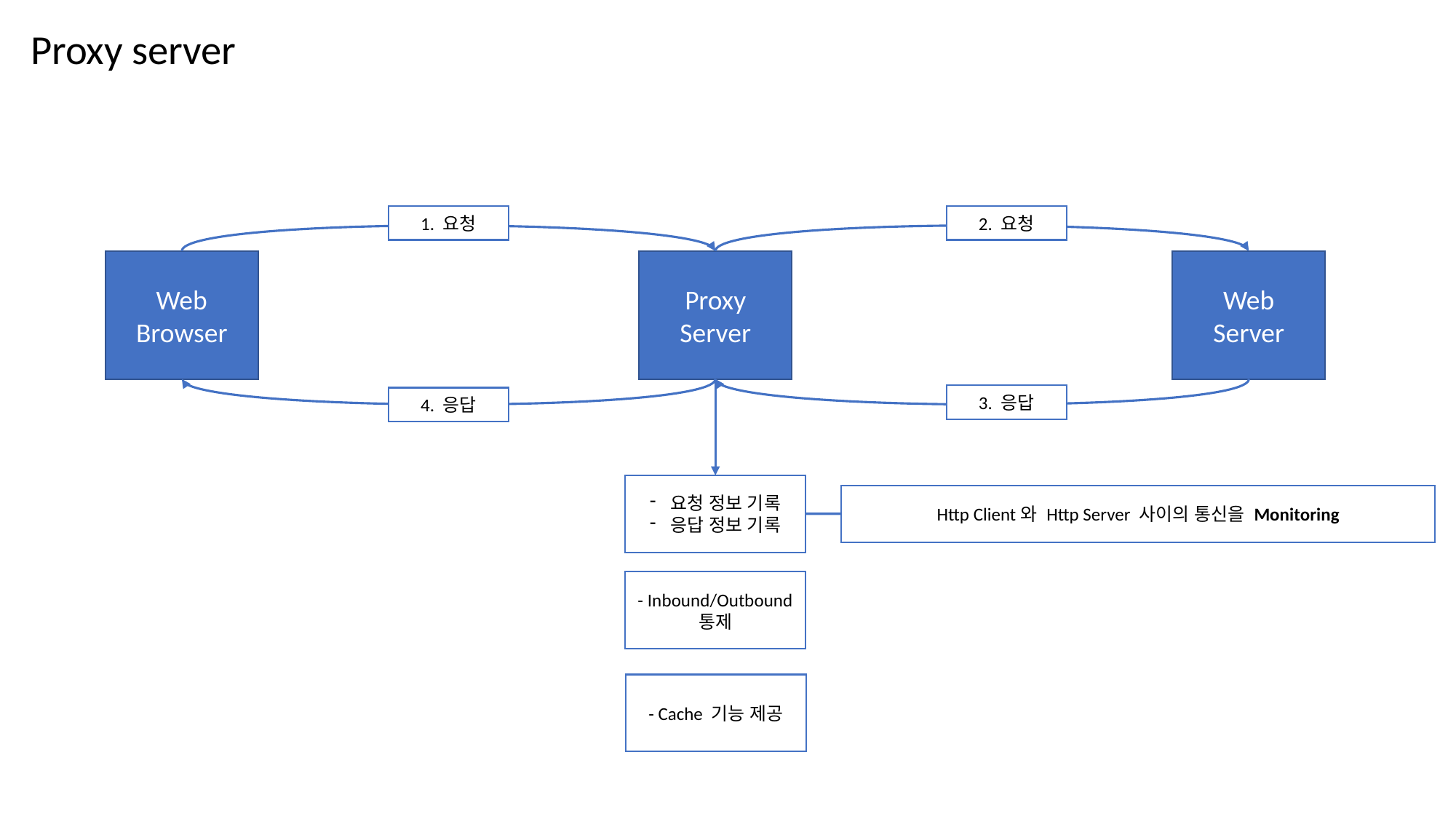

# Proxy server
2. 요청
1. 요청
Proxy
Server
Web
Server
Web
Browser
3. 응답
4. 응답
요청 정보 기록
응답 정보 기록
Http Client와 Http Server 사이의 통신을 Monitoring
- Inbound/Outbound
통제
- Cache 기능 제공